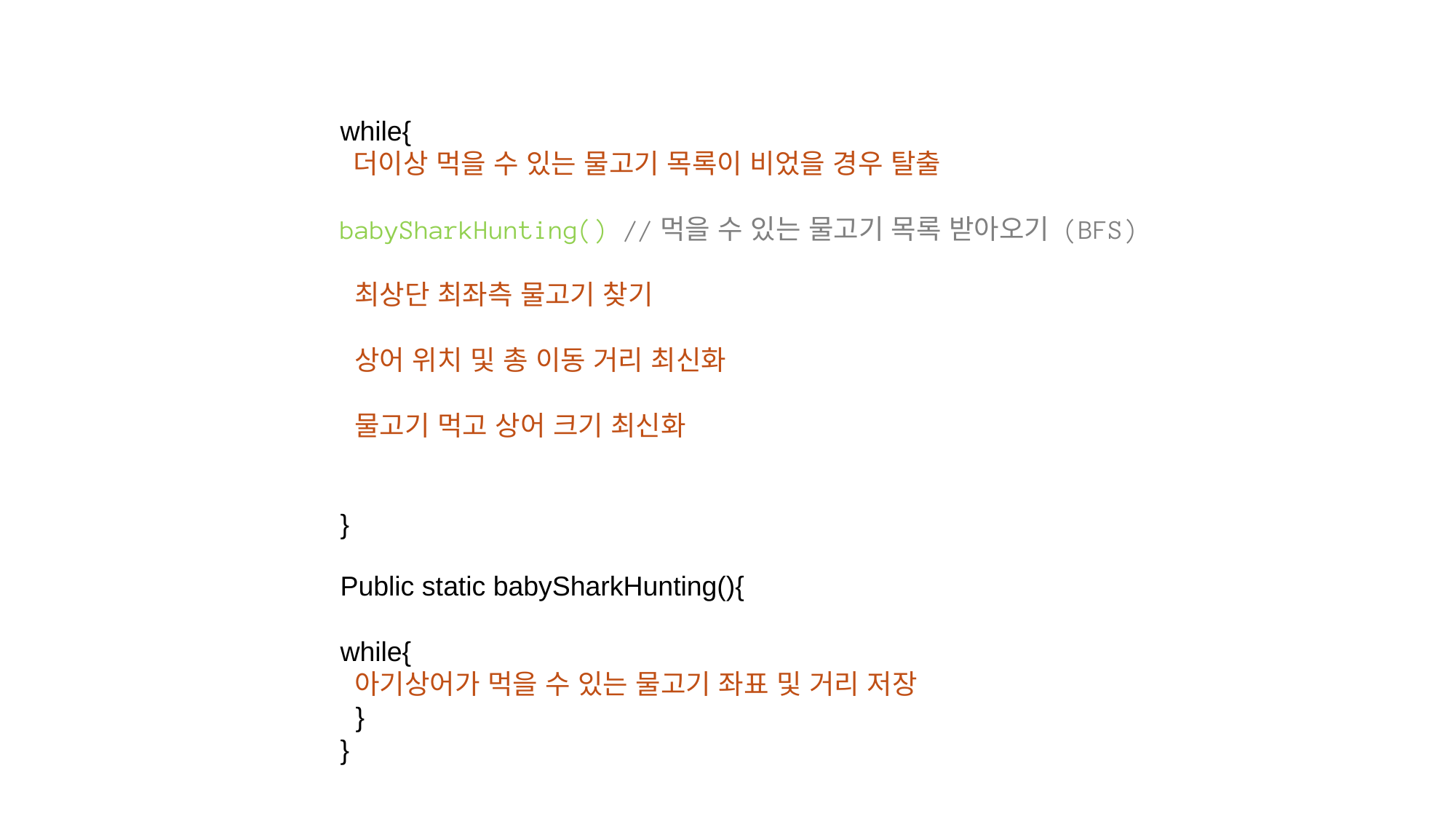

while{
 더이상 먹을 수 있는 물고기 목록이 비었을 경우 탈출

babySharkHunting() //먹을 수 있는 물고기 목록 받아오기 (BFS)

 최상단 최좌측 물고기 찾기

 상어 위치 및 총 이동 거리 최신화

 물고기 먹고 상어 크기 최신화

}
Public static babySharkHunting(){

while{
 아기상어가 먹을 수 있는 물고기 좌표 및 거리 저장
  }
}